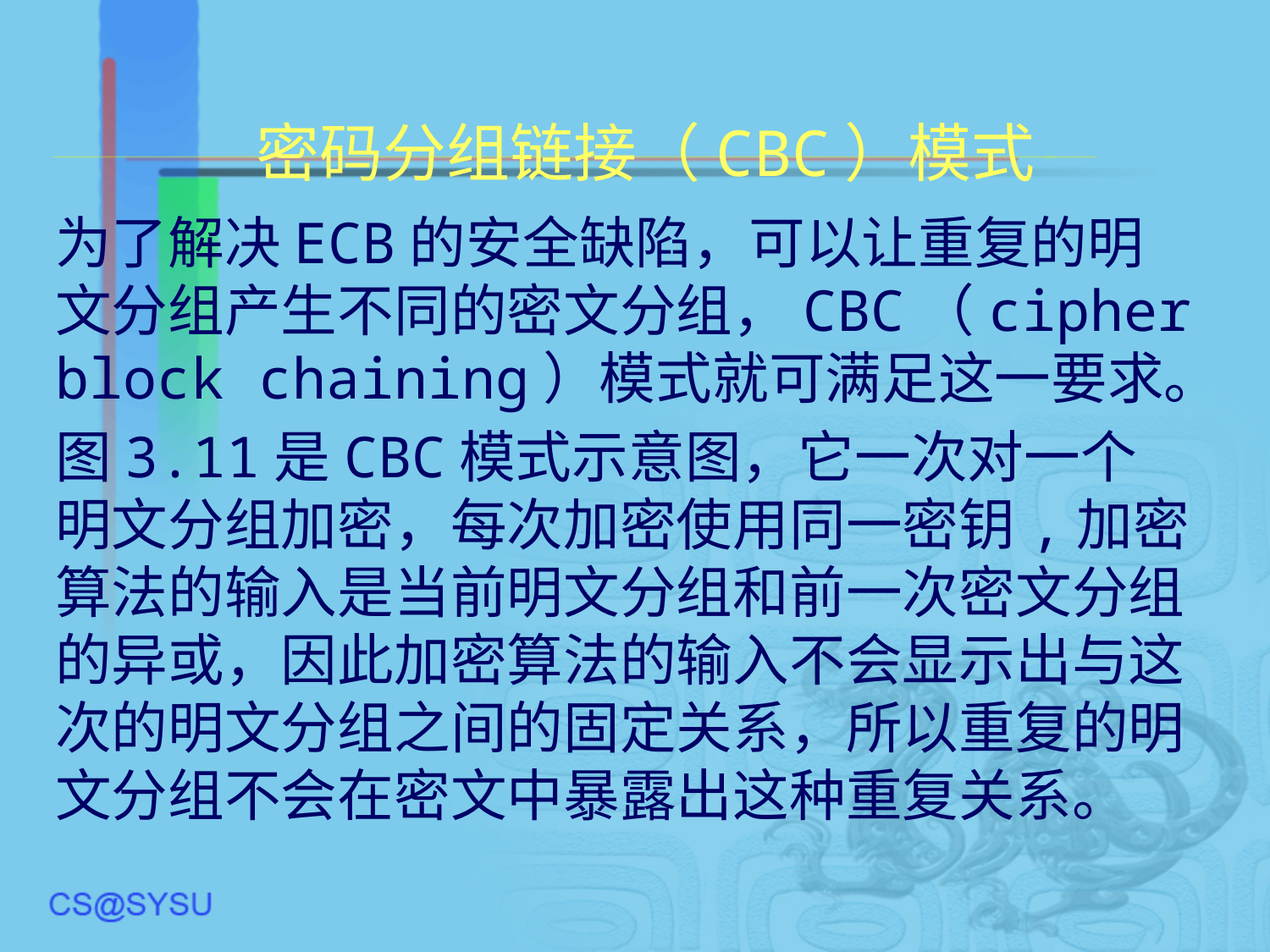

# 密码分组链接（CBC）模式
为了解决ECB的安全缺陷，可以让重复的明文分组产生不同的密文分组，CBC（cipher block chaining）模式就可满足这一要求。
图3.11是CBC模式示意图，它一次对一个明文分组加密，每次加密使用同一密钥,加密算法的输入是当前明文分组和前一次密文分组的异或，因此加密算法的输入不会显示出与这次的明文分组之间的固定关系，所以重复的明文分组不会在密文中暴露出这种重复关系。